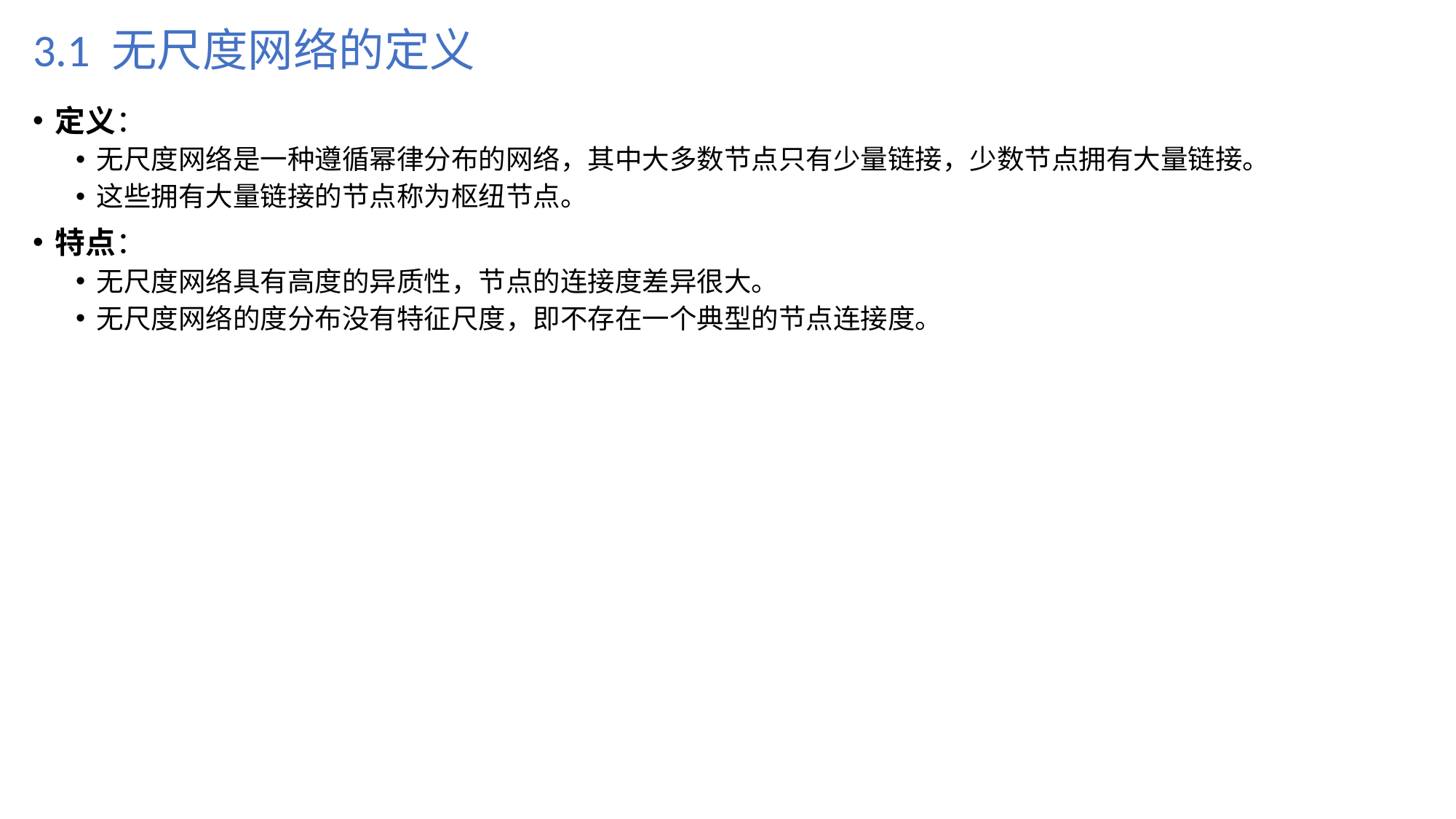

# 3.1 无尺度网络的定义
定义：
无尺度网络是一种遵循幂律分布的网络，其中大多数节点只有少量链接，少数节点拥有大量链接。
这些拥有大量链接的节点称为枢纽节点。
特点：
无尺度网络具有高度的异质性，节点的连接度差异很大。
无尺度网络的度分布没有特征尺度，即不存在一个典型的节点连接度。